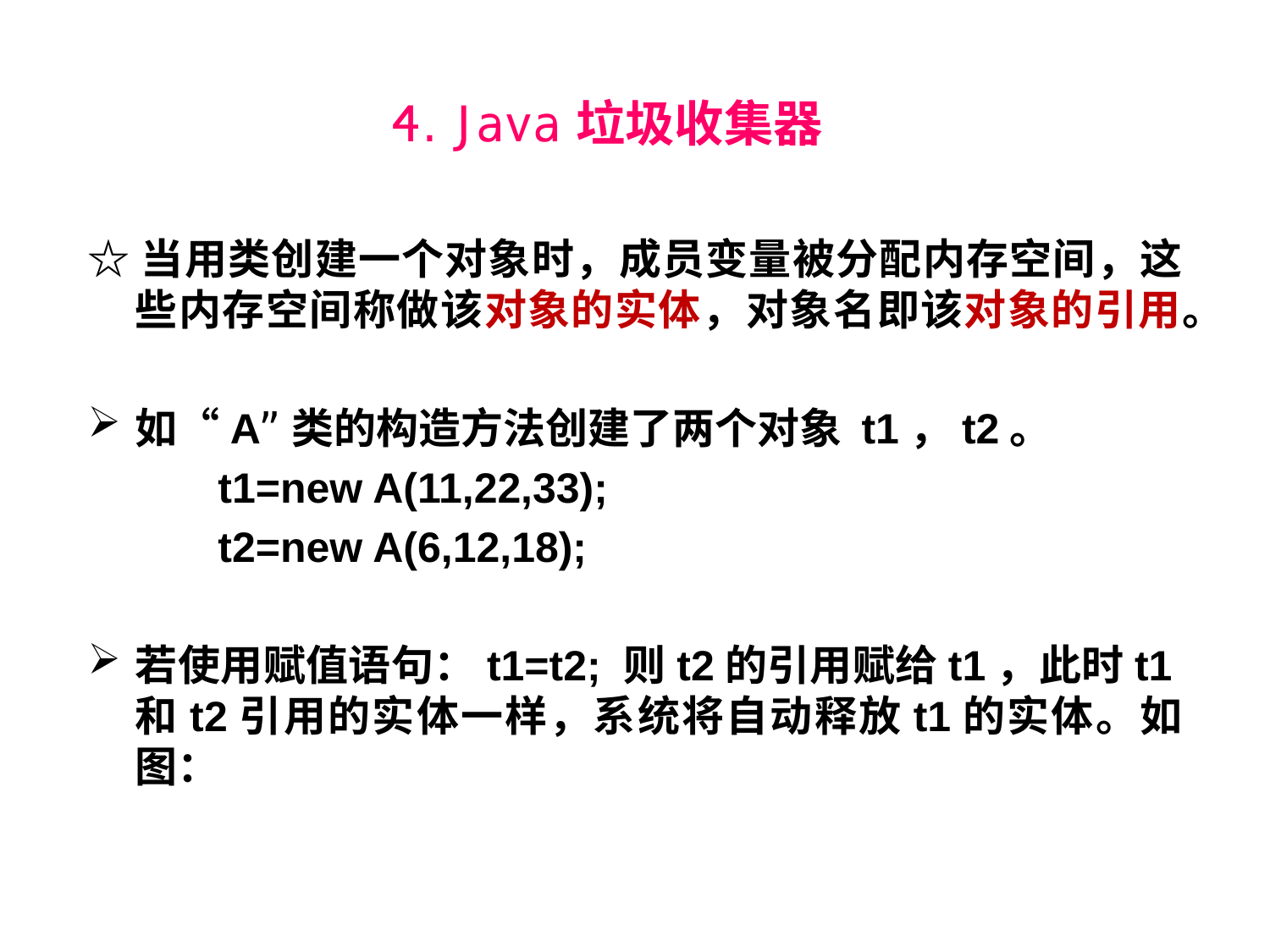

4. Java垃圾收集器
☆当用类创建一个对象时，成员变量被分配内存空间，这些内存空间称做该对象的实体，对象名即该对象的引用。

如“A”类的构造方法创建了两个对象 t1，t2。
           t1=new A(11,22,33);
           t2=new A(6,12,18);

若使用赋值语句：t1=t2; 则t2的引用赋给t1，此时t1和t2引用的实体一样，系统将自动释放t1的实体。如图：